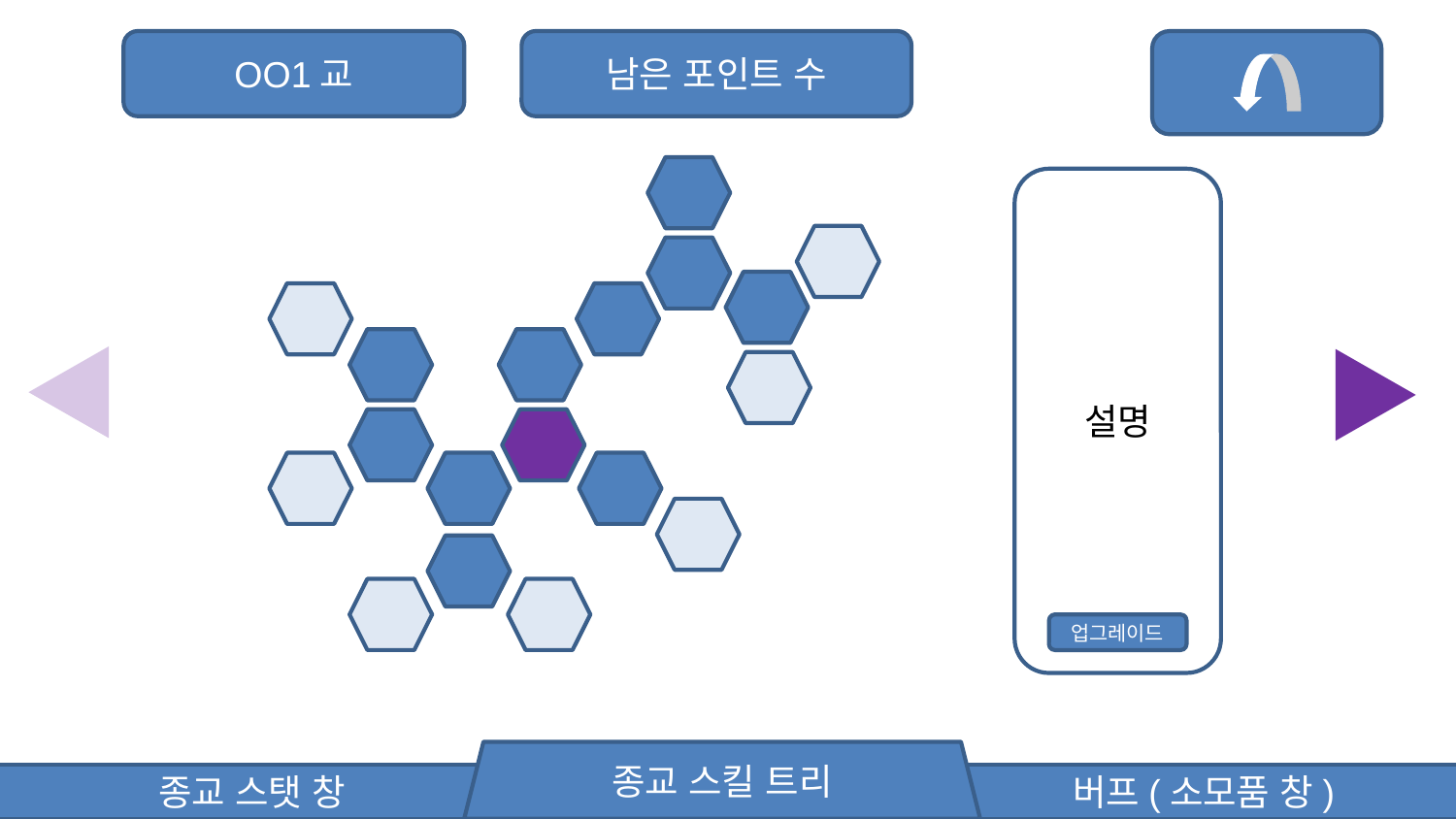

OO1교
남은 포인트 수

설명

업그레이드
종교 스킬 트리
종교 스탯 창
버프(소모품 창)